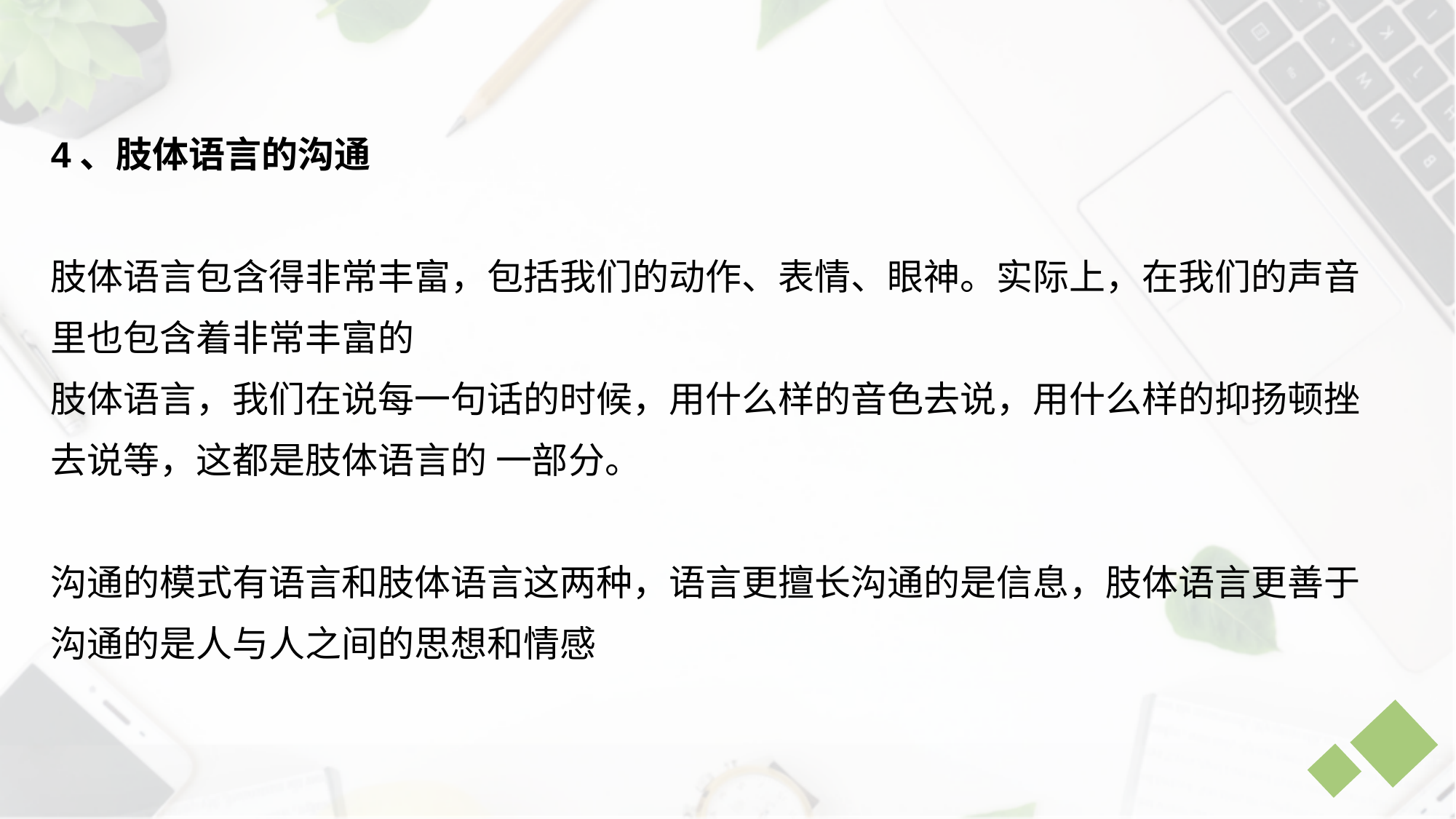

4、肢体语言的沟通

肢体语言包含得非常丰富，包括我们的动作、表情、眼神。实际上，在我们的声音里也包含着非常丰富的
肢体语言，我们在说每一句话的时候，用什么样的音色去说，用什么样的抑扬顿挫去说等，这都是肢体语言的 一部分。

沟通的模式有语言和肢体语言这两种，语言更擅长沟通的是信息，肢体语言更善于沟通的是人与人之间的思想和情感